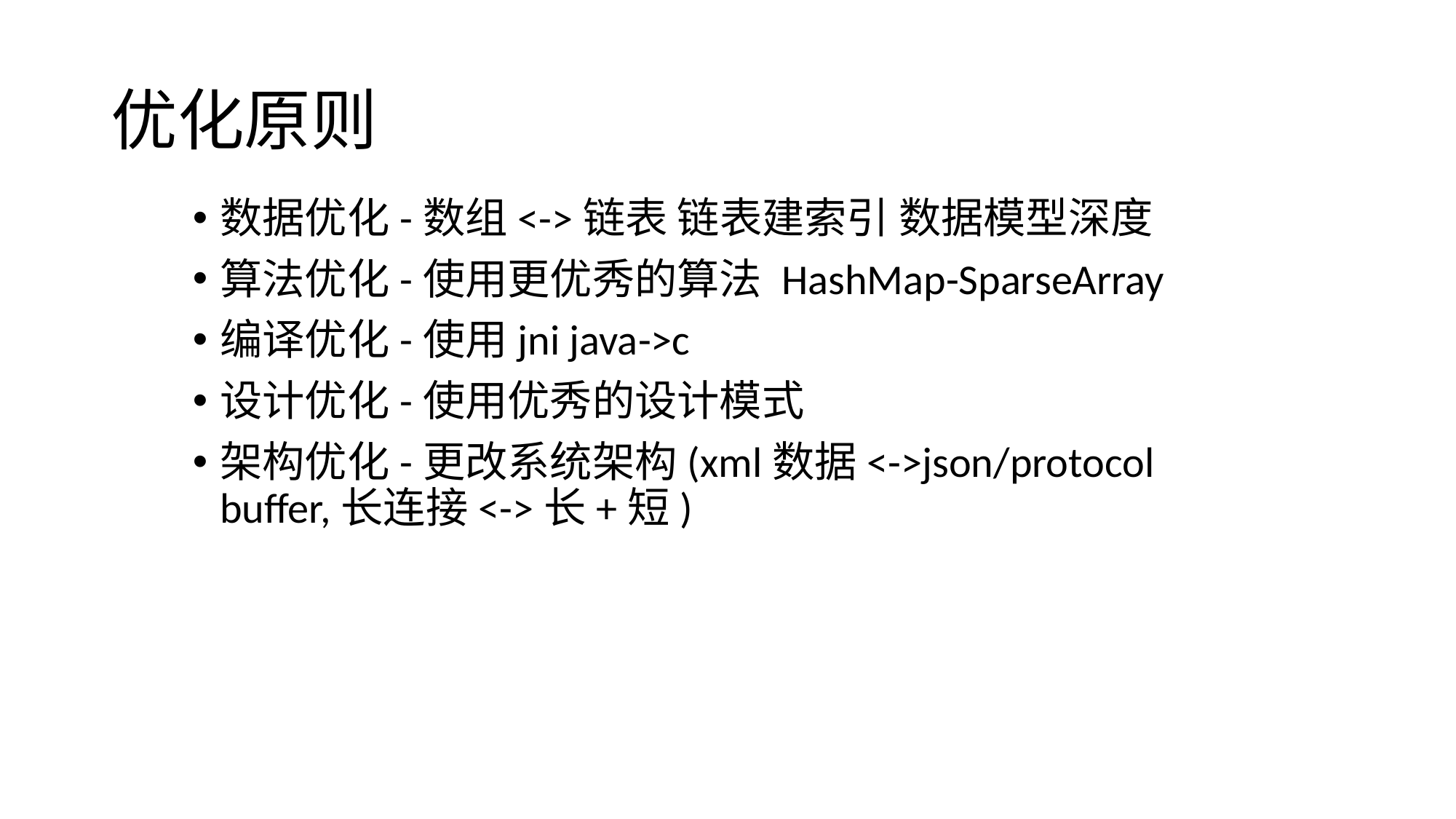

# 优化原则
数据优化-数组<->链表 链表建索引 数据模型深度
算法优化-使用更优秀的算法 HashMap-SparseArray
编译优化-使用jni java->c
设计优化-使用优秀的设计模式
架构优化-更改系统架构(xml数据<->json/protocol buffer,长连接<->长+短)